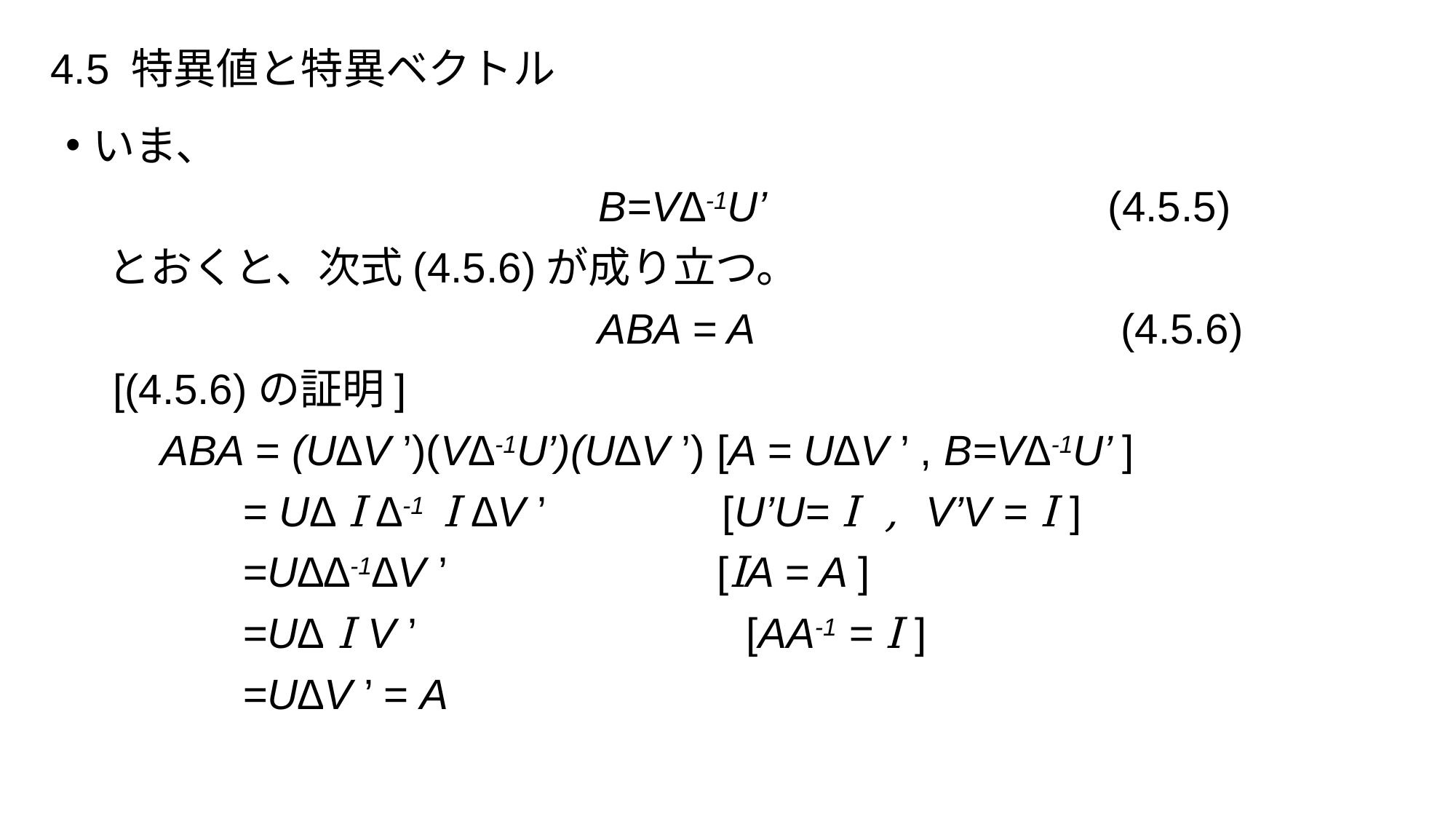

# 4.5 特異値と特異ベクトル
いま、
　　　　　　　　　      　　B=V∆-1U’                             (4.5.5)
　とおくと、次式(4.5.6)が成り立つ。
                                             ABA = A                               (4.5.6)
    [(4.5.6)の証明]
　　ABA = (U∆V ’)(V∆-1U’)(U∆V ’) [A = U∆V ’ , B=V∆-1U’ ]
               = U∆ I ∆-1  I ∆V ’               [U’U= I  ,  V’V = I ]
               =U∆∆-1∆V ’                       [IA = A ]
               =U∆ I V ’                            [AA-1 = I ]
               =U∆V ’ = A